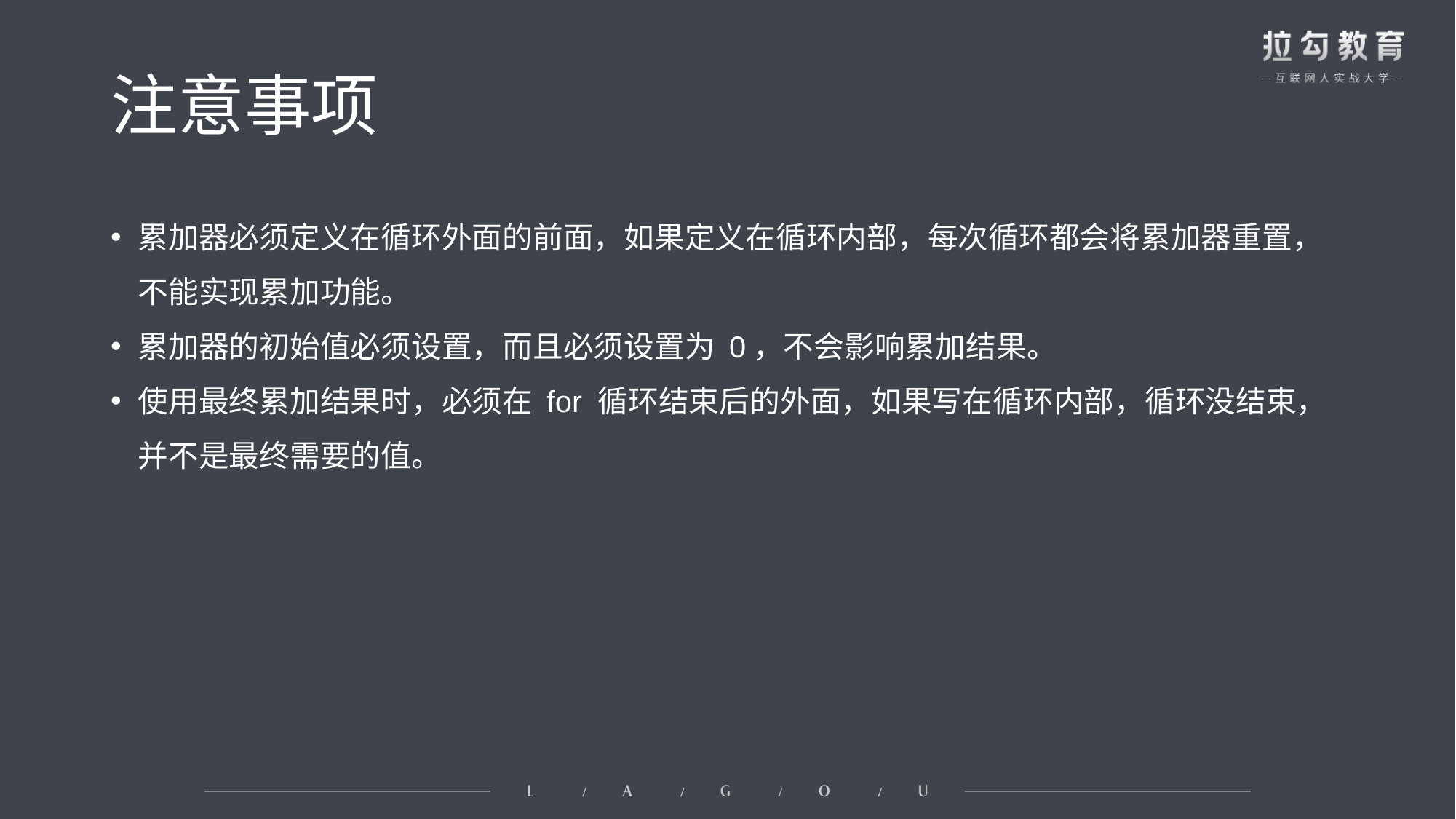

# 注意事项
累加器必须定义在循环外面的前面，如果定义在循环内部，每次循环都会将累加器重置，不能实现累加功能。
累加器的初始值必须设置，而且必须设置为 0，不会影响累加结果。
使用最终累加结果时，必须在 for 循环结束后的外面，如果写在循环内部，循环没结束，并不是最终需要的值。